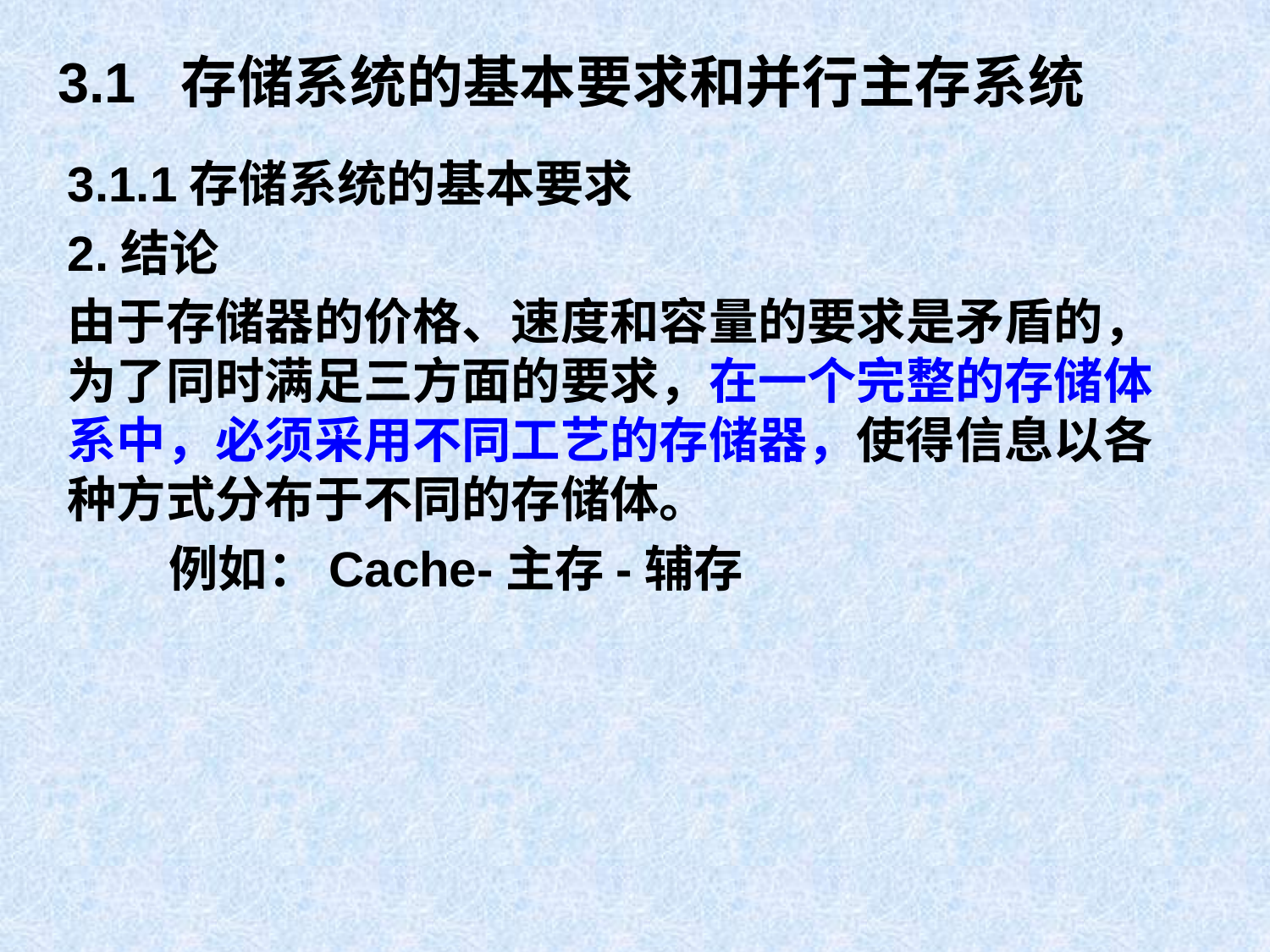

# 3.1  存储系统的基本要求和并行主存系统
3.1.1存储系统的基本要求
2.结论
由于存储器的价格、速度和容量的要求是矛盾的，为了同时满足三方面的要求，在一个完整的存储体系中，必须采用不同工艺的存储器，使得信息以各种方式分布于不同的存储体。
        例如：Cache-主存-辅存